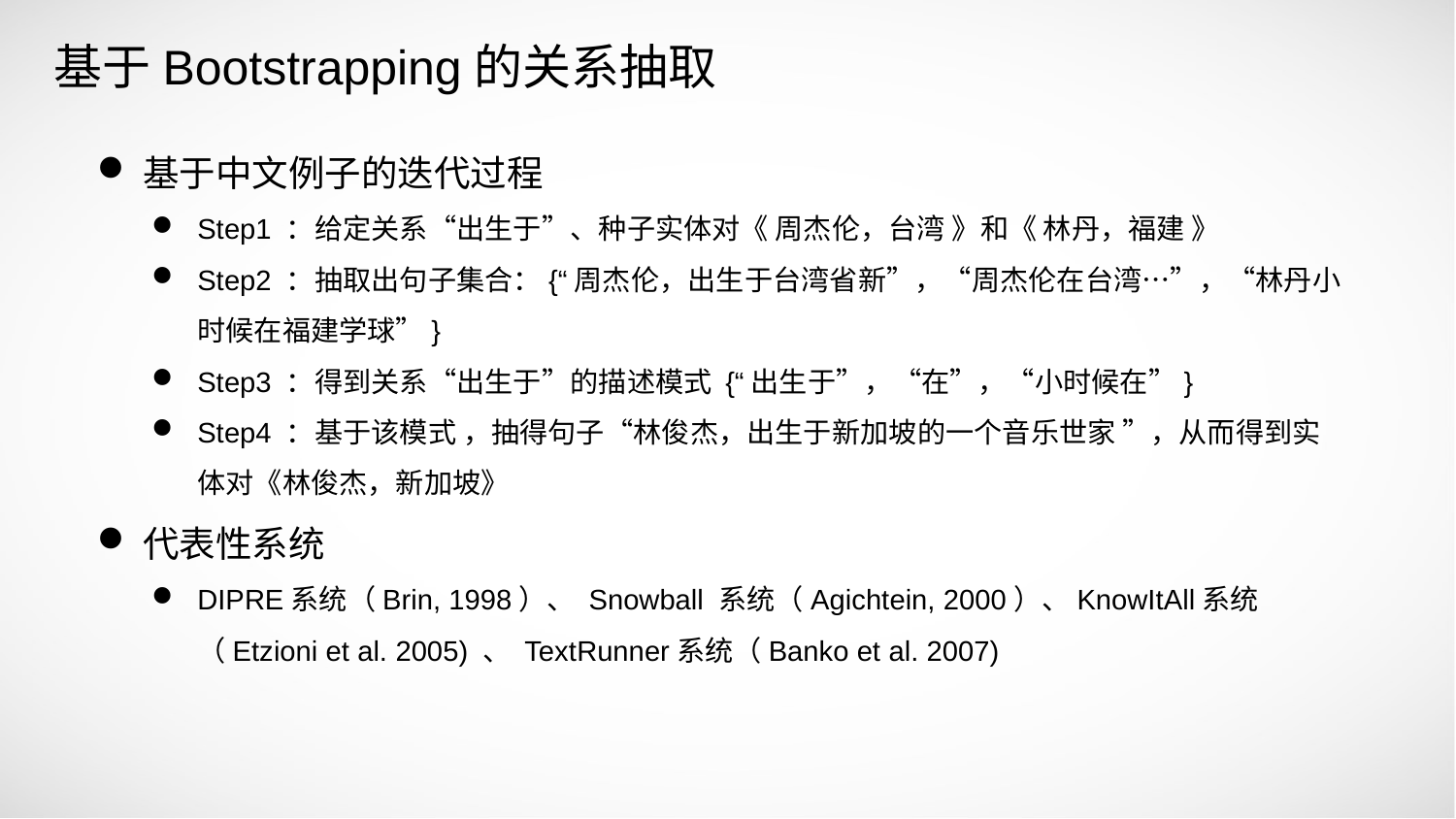

基于Bootstrapping的关系抽取
基于中文例子的迭代过程
Step1 ：给定关系“出生于”、种子实体对《 周杰伦，台湾 》和《 林丹，福建 》
Step2 ：抽取出句子集合：{“周杰伦，出生于台湾省新”，“周杰伦在台湾…”，“林丹小时候在福建学球”}
Step3 ：得到关系“出生于”的描述模式 {“出生于”，“在”，“小时候在”}
Step4 ：基于该模式 ，抽得句子“林俊杰，出生于新加坡的一个音乐世家 ”，从而得到实体对《林俊杰，新加坡》
代表性系统
DIPRE系统（Brin, 1998）、 Snowball 系统（Agichtein, 2000）、KnowItAll系统（Etzioni et al. 2005) 、 TextRunner系统（Banko et al. 2007)